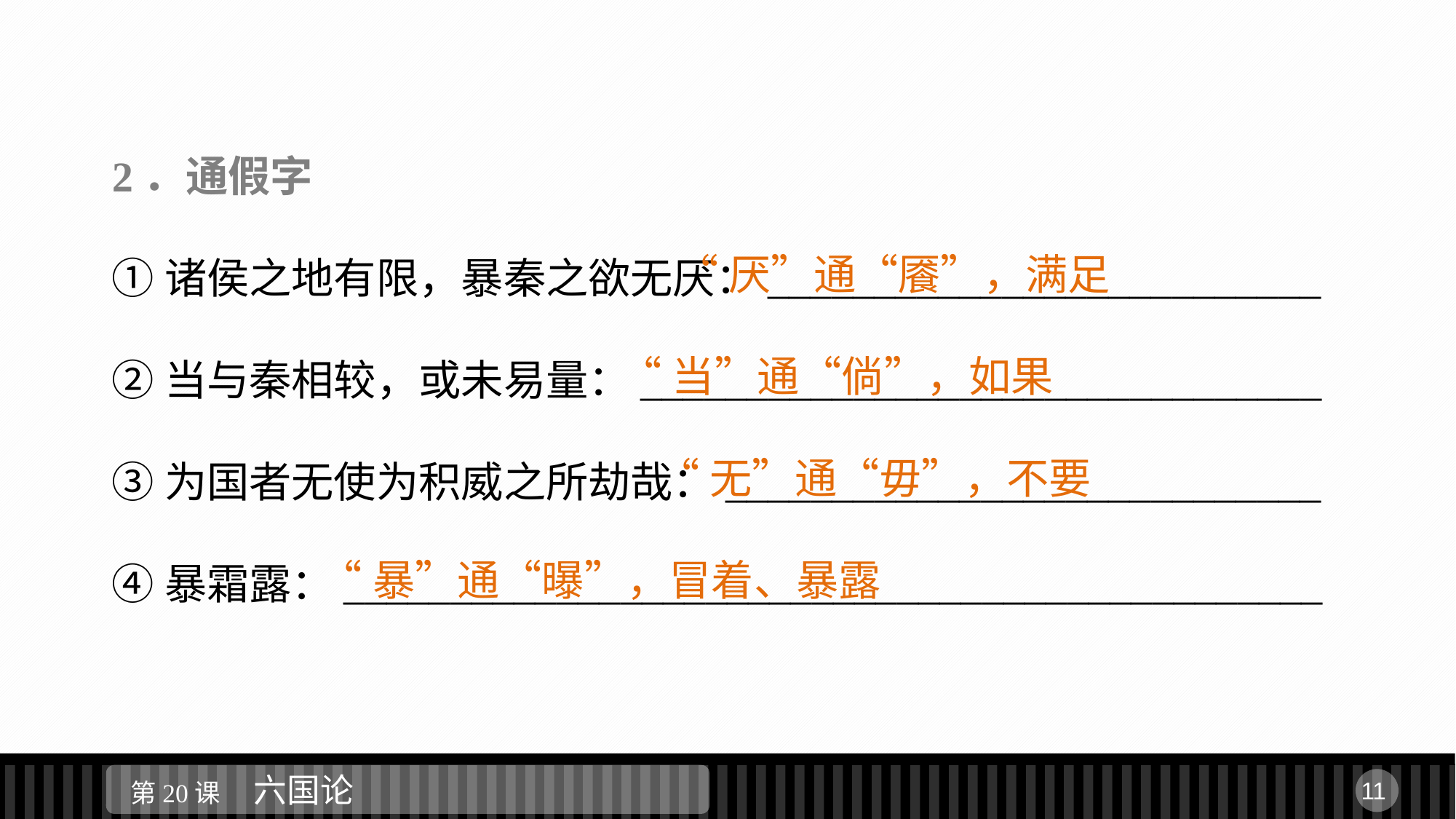

2．通假字
①诸侯之地有限，暴秦之欲无厌：__________________________
②当与秦相较，或未易量：________________________________
③为国者无使为积威之所劫哉：____________________________
④暴霜露：______________________________________________
	       “厌”通“餍”，满足
	 “当”通“倘”，如果
	     “无”通“毋”，不要
“暴”通“曝”，冒着、暴露